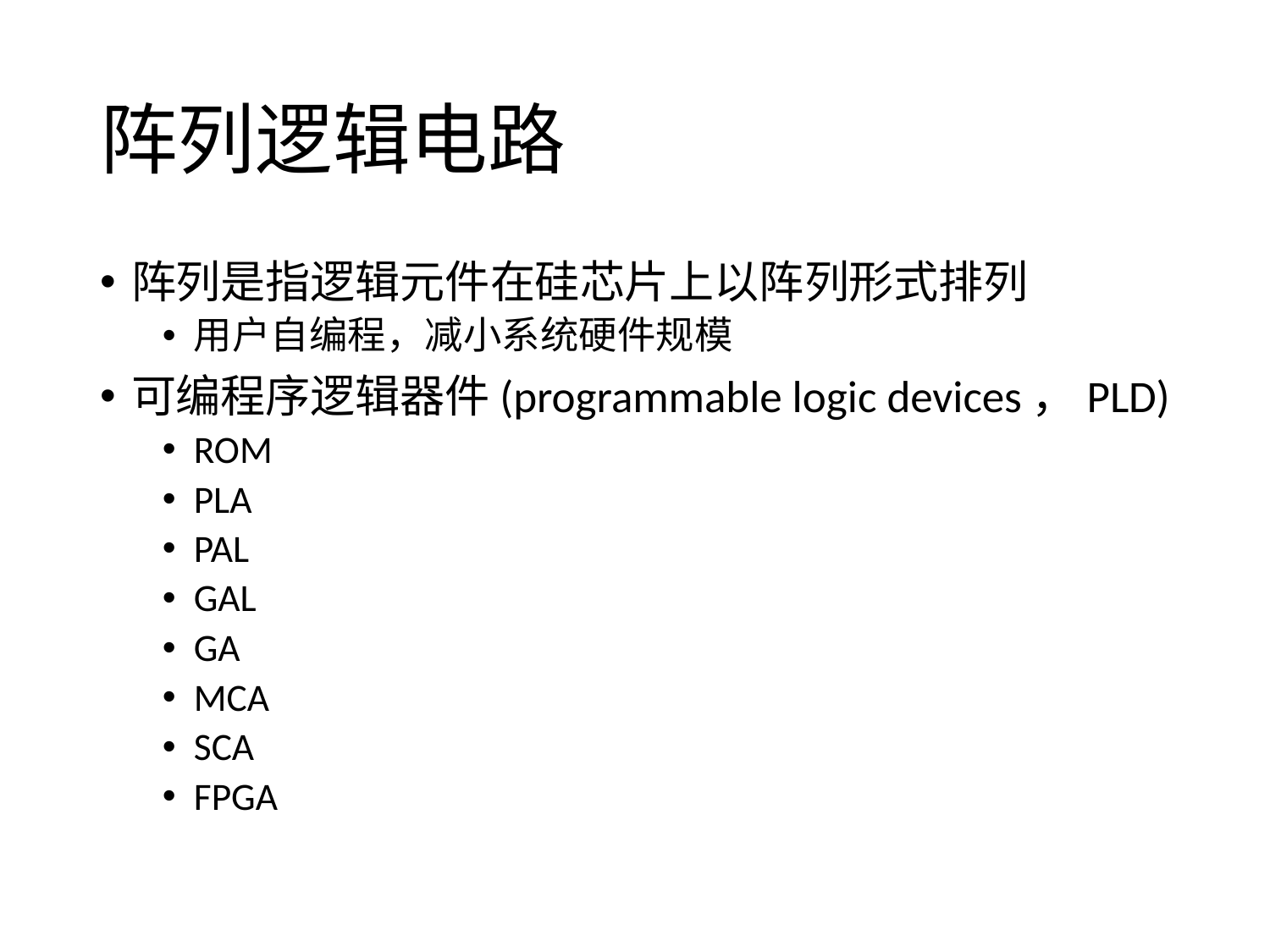

# 阵列逻辑电路
阵列是指逻辑元件在硅芯片上以阵列形式排列
用户自编程，减小系统硬件规模
可编程序逻辑器件(programmable logic devices，PLD)
ROM
PLA
PAL
GAL
GA
MCA
SCA
FPGA